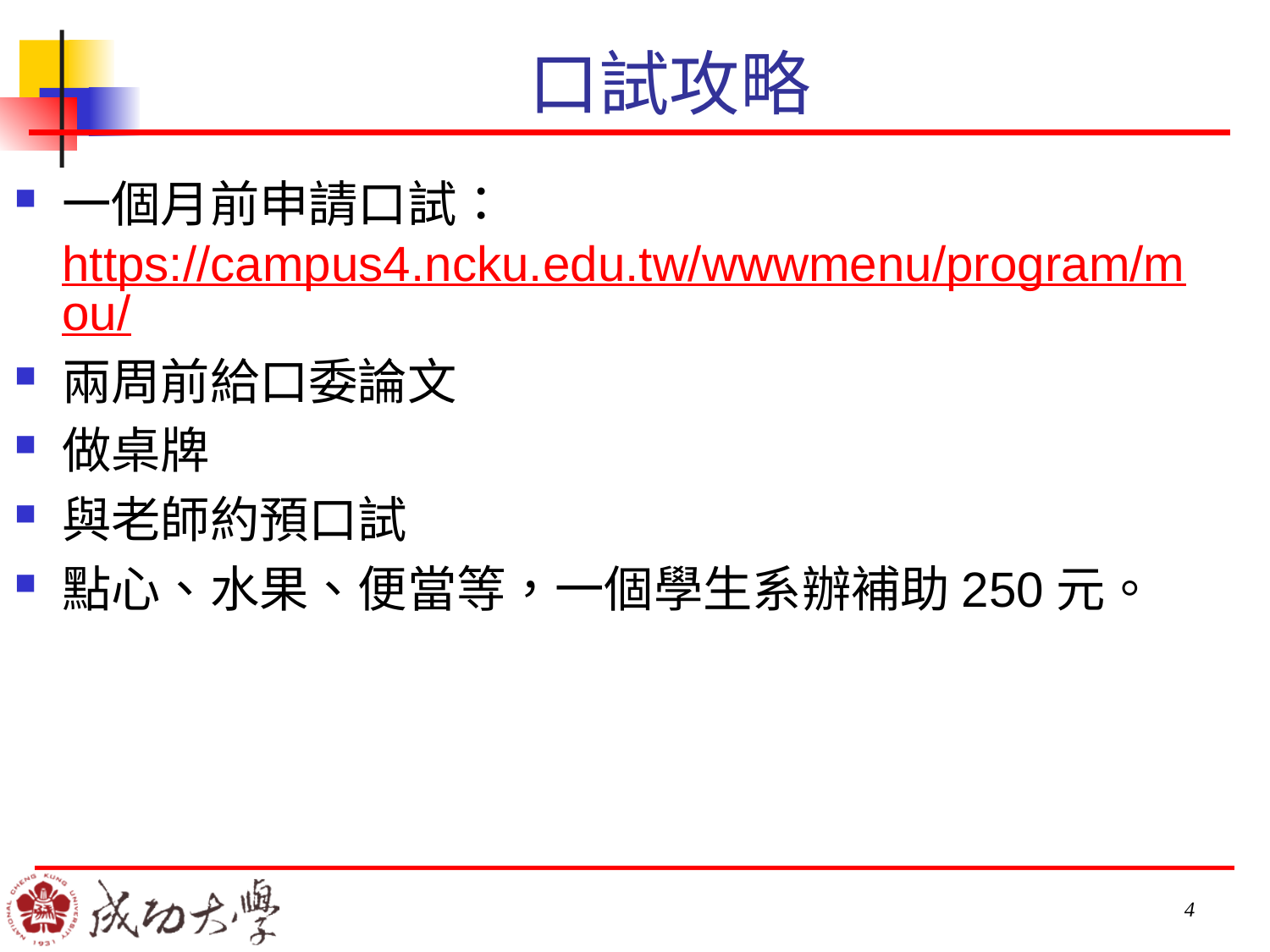

# 口試攻略
一個月前申請口試：https://campus4.ncku.edu.tw/wwwmenu/program/mou/
兩周前給口委論文
做桌牌
與老師約預口試
點心、水果、便當等，一個學生系辦補助250元。